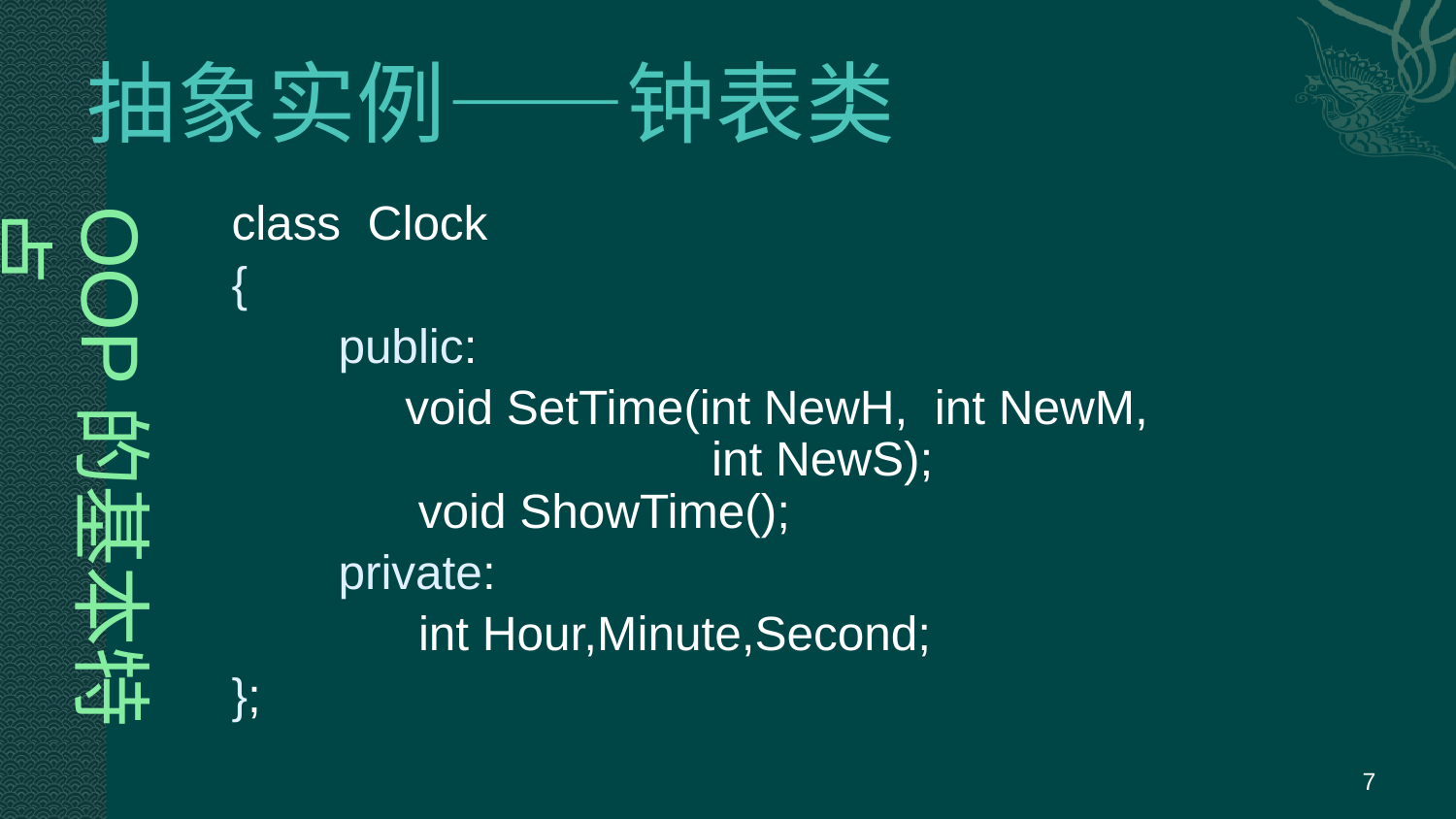

# 抽象实例——钟表类
OOP的基本特点
class  Clock
{
        public:
             void SetTime(int NewH,  int NewM,
                                    int NewS);
              void ShowTime();
        private:
              int Hour,Minute,Second;
};
7